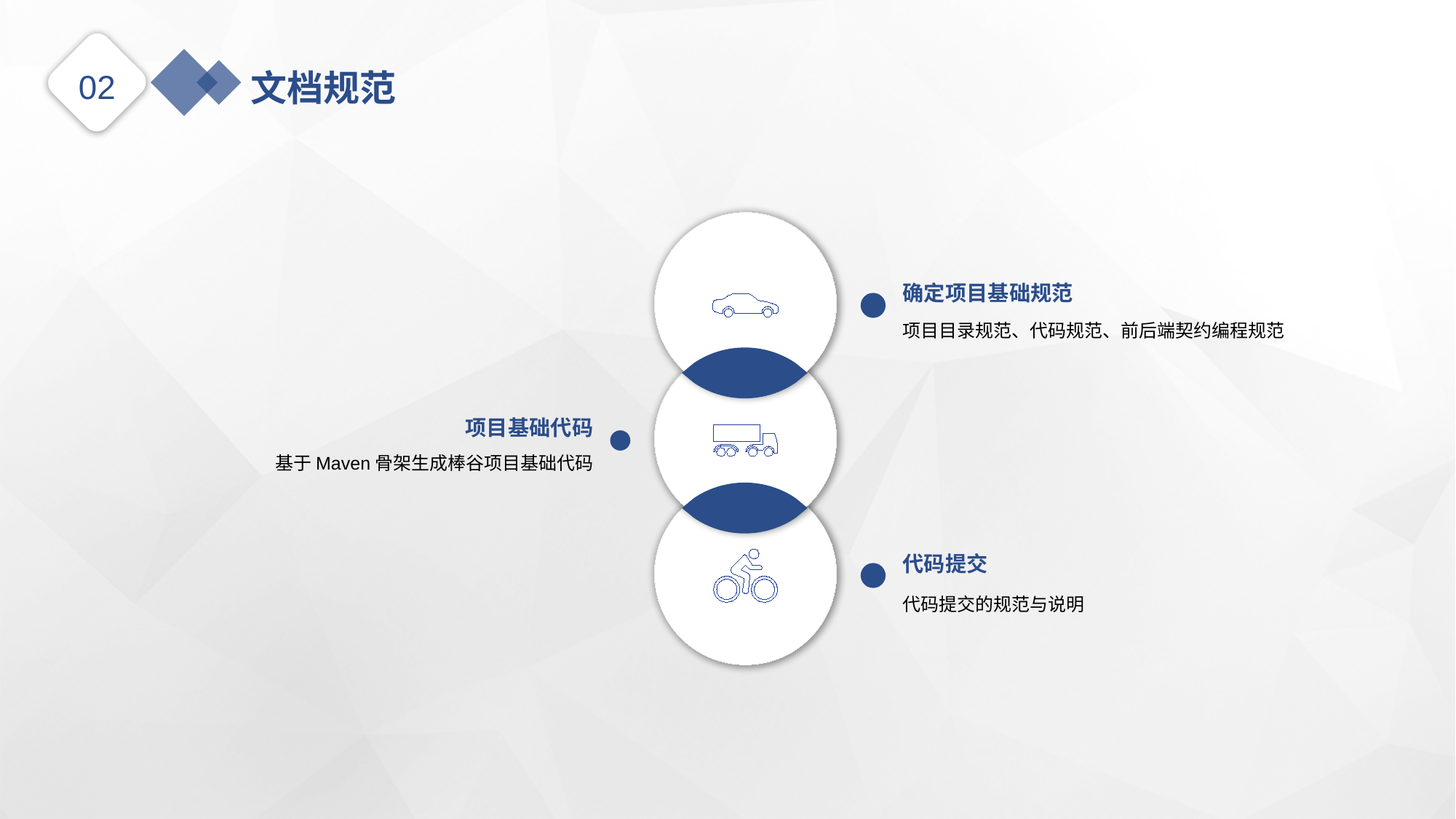

02

文档规范

确定项目基础规范

项目目录规范、代码规范、前后端契约编程规范

项目基础代码

基于Maven骨架生成棒谷项目基础代码

代码提交

代码提交的规范与说明